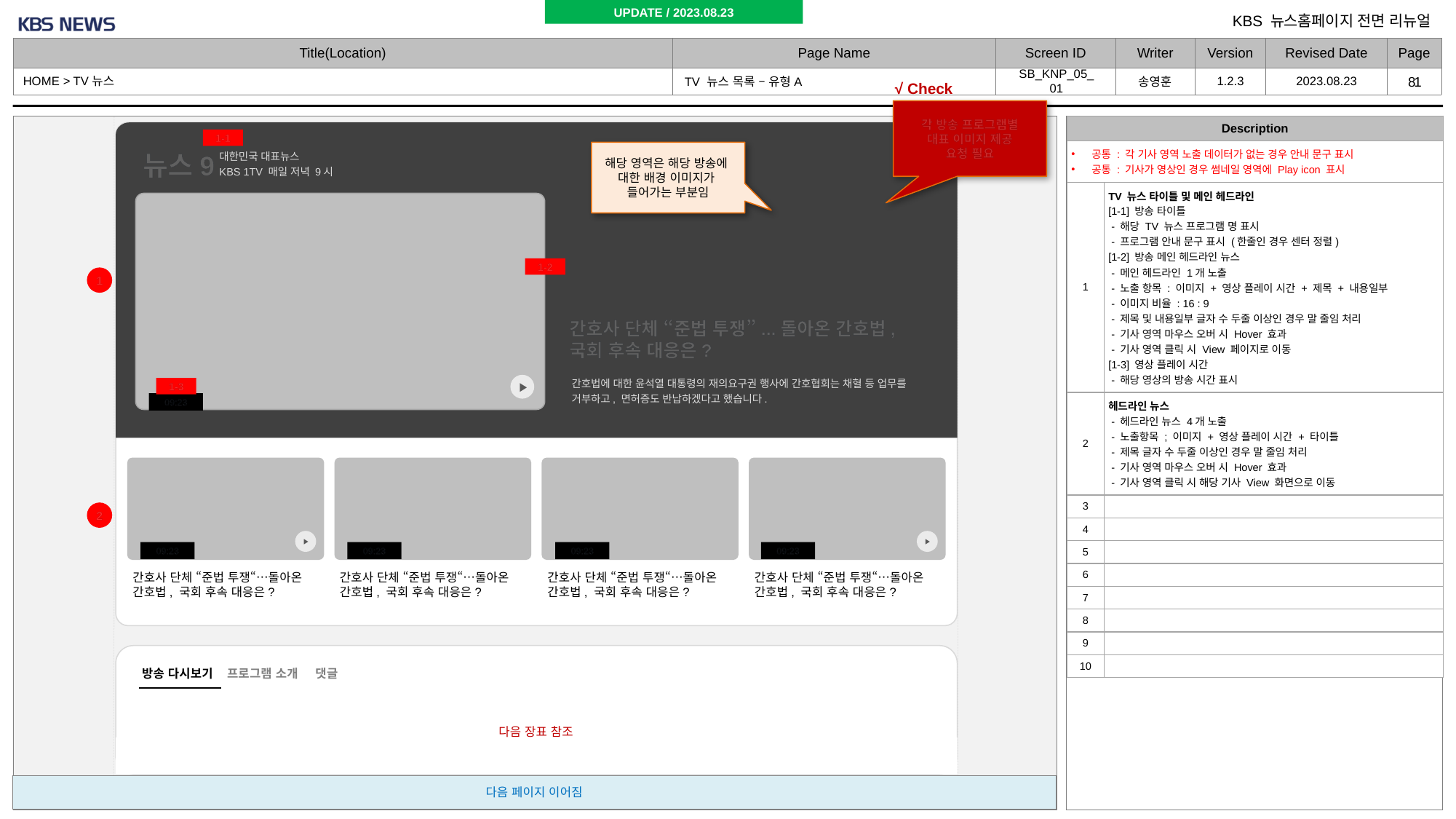

UPDATE / 2023.08.23
HOME > TV뉴스
SB_KNP_05_01
# TV 뉴스 목록 – 유형A
√ Check
각 방송 프로그램별
대표 이미지 제공
요청 필요
| Description |  |
| --- | --- |
| 공통 : 각 기사 영역 노출 데이터가 없는 경우 안내 문구 표시 공통 : 기사가 영상인 경우 썸네일 영역에 Play icon 표시 |  |
| 1 | TV 뉴스 타이틀 및 메인 헤드라인 [1-1] 방송 타이틀 - 해당 TV 뉴스 프로그램 명 표시 - 프로그램 안내 문구 표시 (한줄인 경우 센터 정렬) [1-2] 방송 메인 헤드라인 뉴스 - 메인 헤드라인 1개 노출 - 노출 항목 : 이미지 + 영상 플레이 시간 + 제목 + 내용일부 - 이미지 비율 : 16 : 9 - 제목 및 내용일부 글자 수 두줄 이상인 경우 말 줄임 처리 - 기사 영역 마우스 오버 시 Hover 효과 - 기사 영역 클릭 시 View 페이지로 이동 [1-3] 영상 플레이 시간 - 해당 영상의 방송 시간 표시 |
| 2 | 헤드라인 뉴스 - 헤드라인 뉴스 4개 노출 - 노출항목 ; 이미지 + 영상 플레이 시간 + 타이틀 - 제목 글자 수 두줄 이상인 경우 말 줄임 처리 - 기사 영역 마우스 오버 시 Hover 효과 - 기사 영역 클릭 시 해당 기사 View 화면으로 이동 |
| 3 |  |
| 4 |  |
| 5 |  |
| 6 |  |
| 7 |  |
| 8 |  |
| 9 |  |
| 10 |  |

1-1
해당 영역은 해당 방송에
대한 배경 이미지가
들어가는 부분임
대한민국 대표뉴스
KBS 1TV 매일 저녁 9시
뉴스9

1-2
1
간호사 단체 “준법 투쟁”...돌아온 간호법,
국회 후속 대응은?
간호법에 대한 윤석열 대통령의 재의요구권 행사에 간호협회는 채혈 등 업무를 거부하고, 면허증도 반납하겠다고 했습니다.
 ▶
1-3
09:23

2
 ▶
 ▶
09:23
09:23
09:23
09:23
간호사 단체 “준법 투쟁“…돌아온 간호법, 국회 후속 대응은?
간호사 단체 “준법 투쟁“…돌아온 간호법, 국회 후속 대응은?
간호사 단체 “준법 투쟁“…돌아온 간호법, 국회 후속 대응은?
간호사 단체 “준법 투쟁“…돌아온 간호법, 국회 후속 대응은?

방송 다시보기    프로그램 소개     댓글
다음 장표 참조